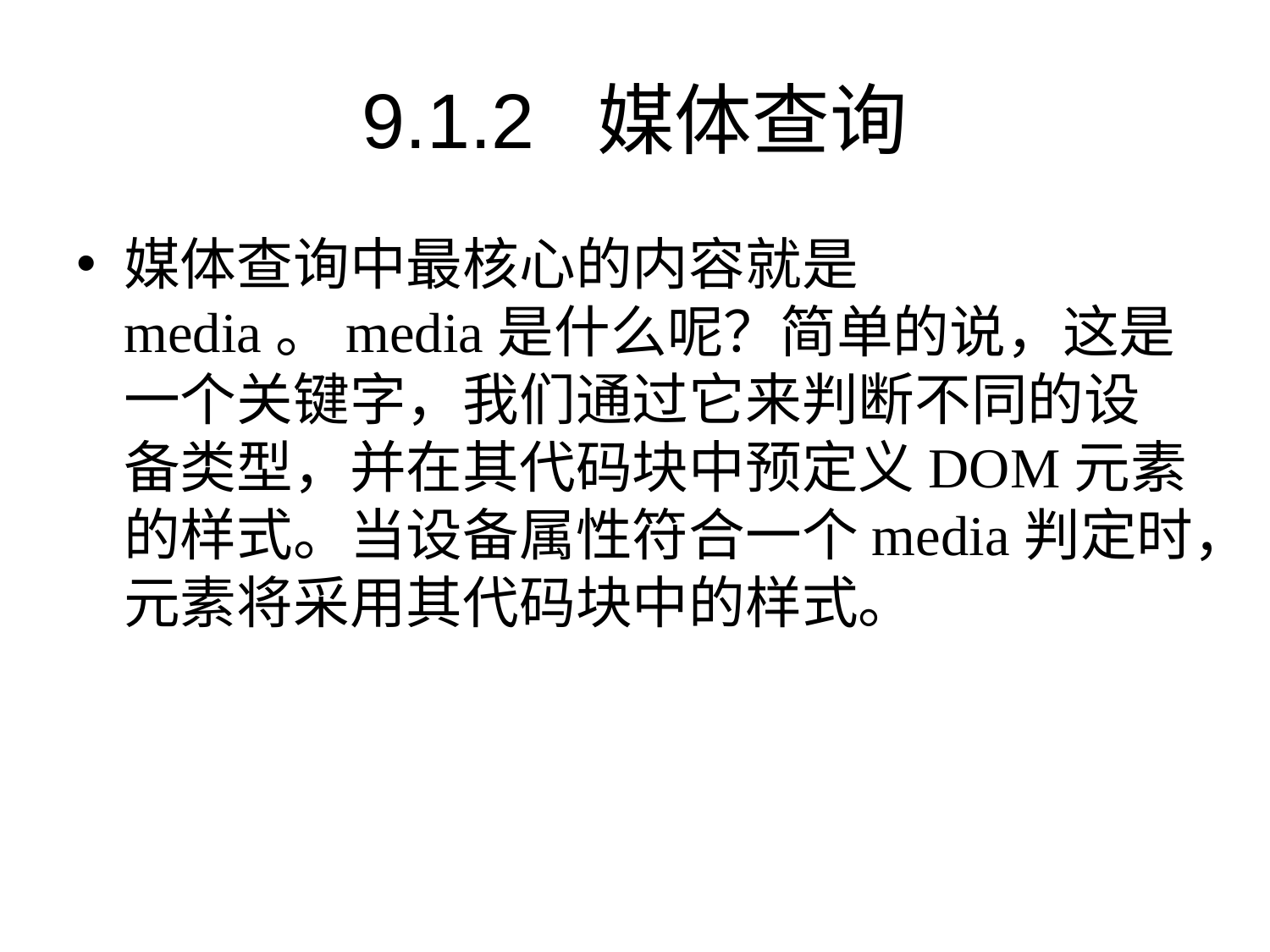

# 9.1.2  媒体查询
媒体查询中最核心的内容就是media。media是什么呢？简单的说，这是一个关键字，我们通过它来判断不同的设备类型，并在其代码块中预定义DOM元素的样式。当设备属性符合一个media判定时，元素将采用其代码块中的样式。